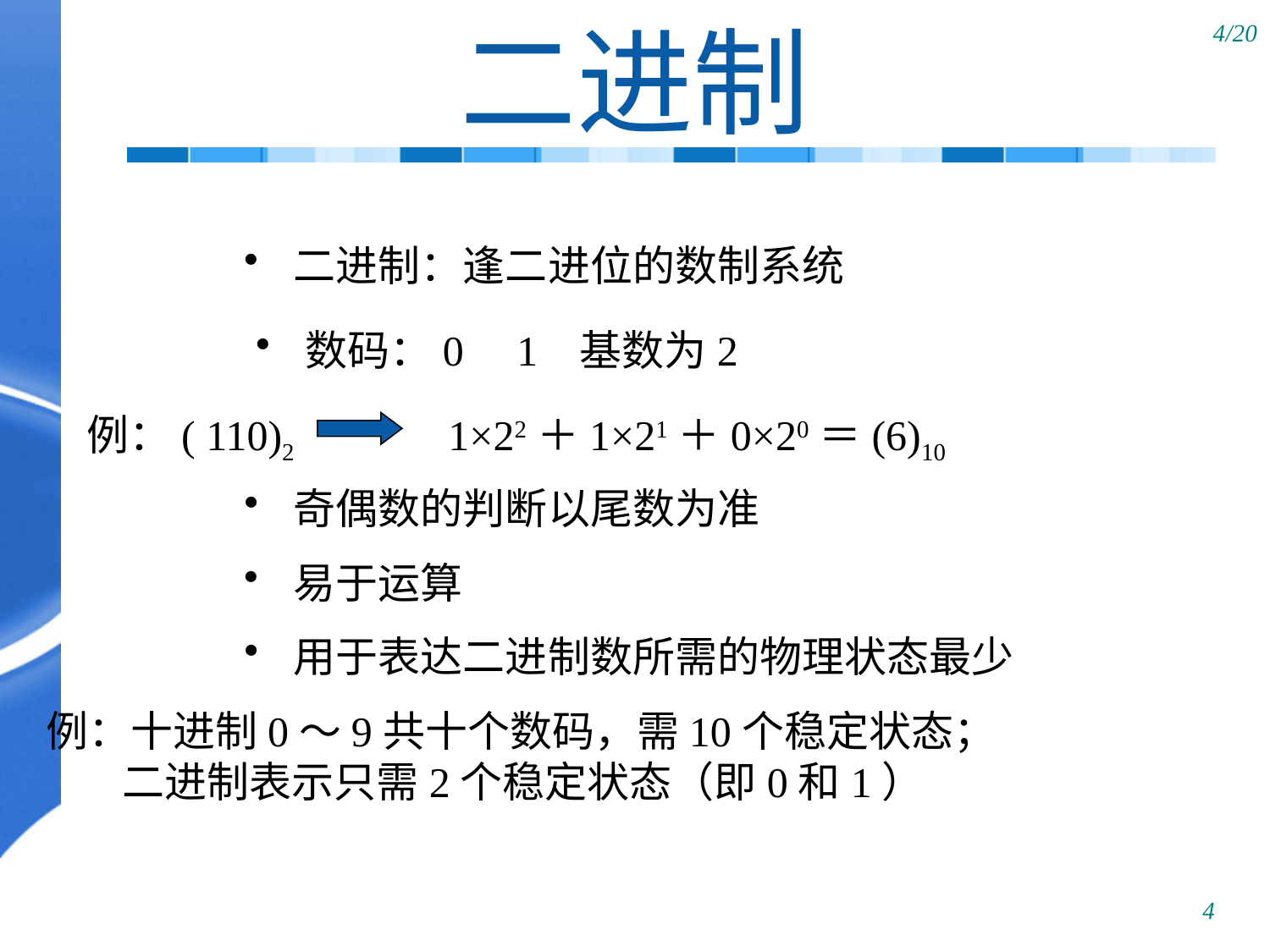

# 二进制
 二进制：逢二进位的数制系统
 数码：0     1   基数为2
例：( 110)2
1×22＋1×21＋0×20＝(6)10

 奇偶数的判断以尾数为准
 易于运算
 用于表达二进制数所需的物理状态最少
例：十进制0～9共十个数码，需10个稳定状态；
       二进制表示只需2个稳定状态（即0和1）